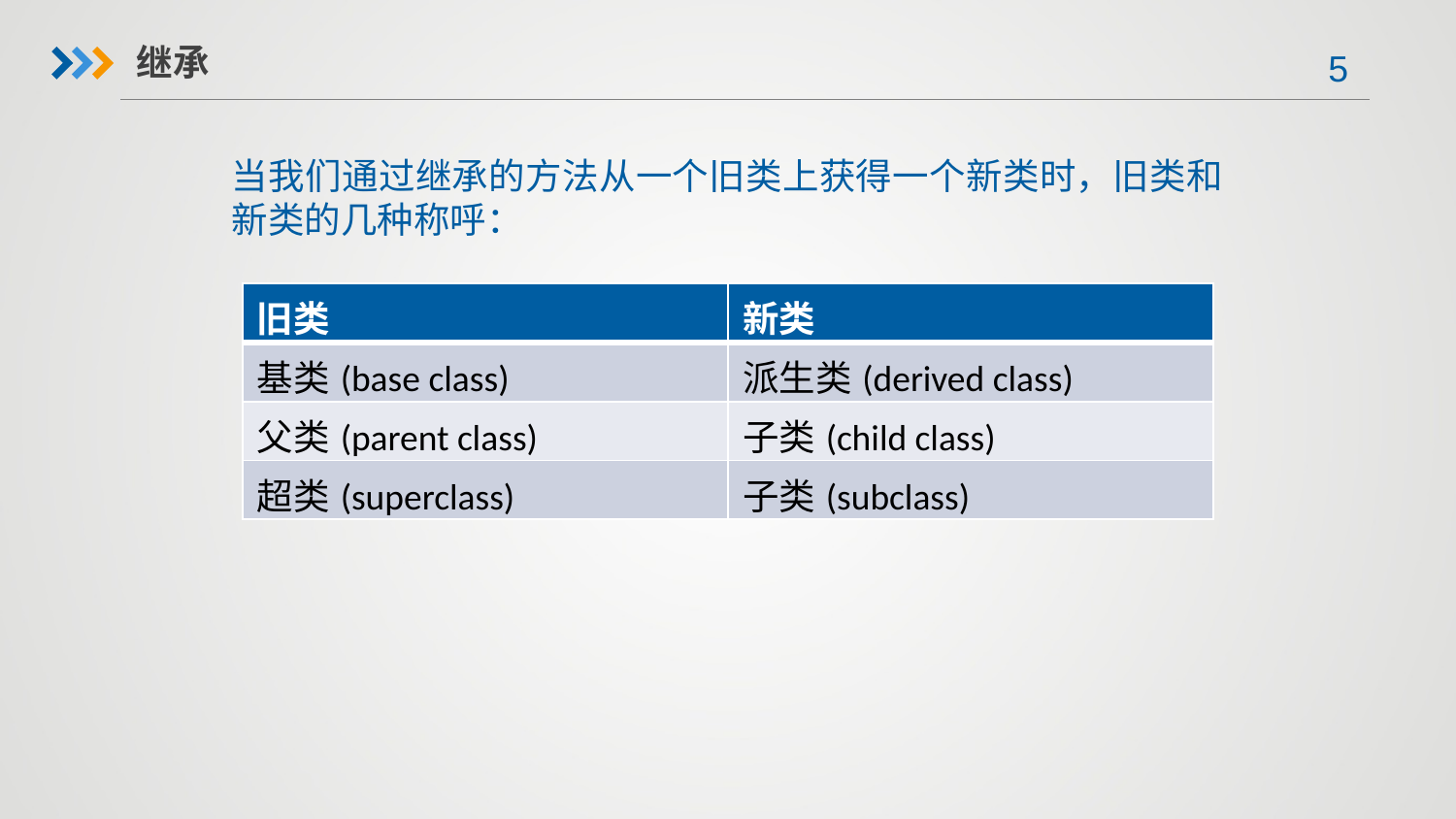

继承
当我们通过继承的方法从一个旧类上获得一个新类时，旧类和新类的几种称呼：
| 旧类 | 新类 |
| --- | --- |
| 基类(base class) | 派生类(derived class) |
| 父类(parent class) | 子类(child class) |
| 超类(superclass) | 子类(subclass) |